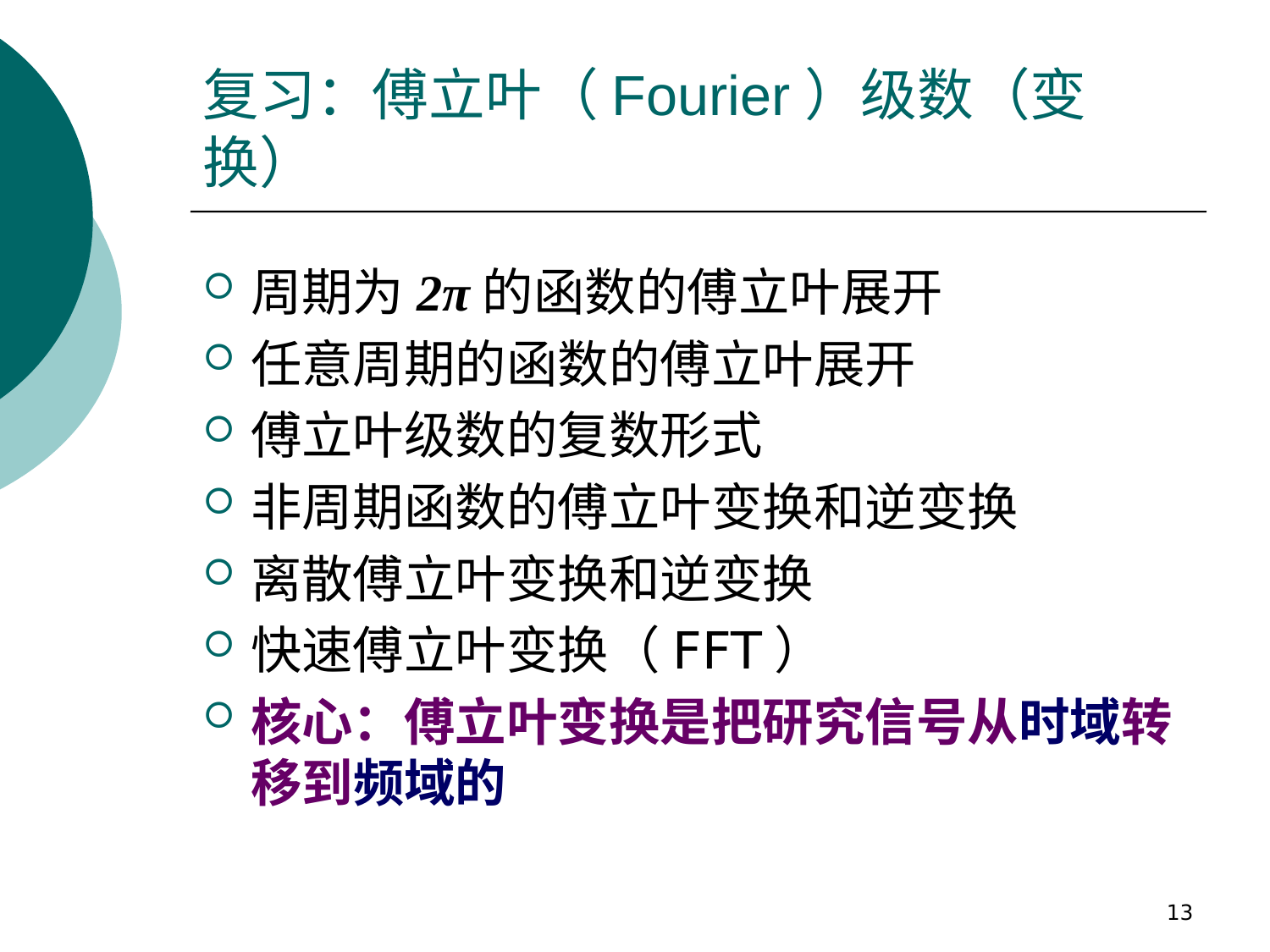

# 复习：傅立叶（Fourier）级数（变换）
周期为2π的函数的傅立叶展开
任意周期的函数的傅立叶展开
傅立叶级数的复数形式
非周期函数的傅立叶变换和逆变换
离散傅立叶变换和逆变换
快速傅立叶变换（FFT）
核心：傅立叶变换是把研究信号从时域转移到频域的
13